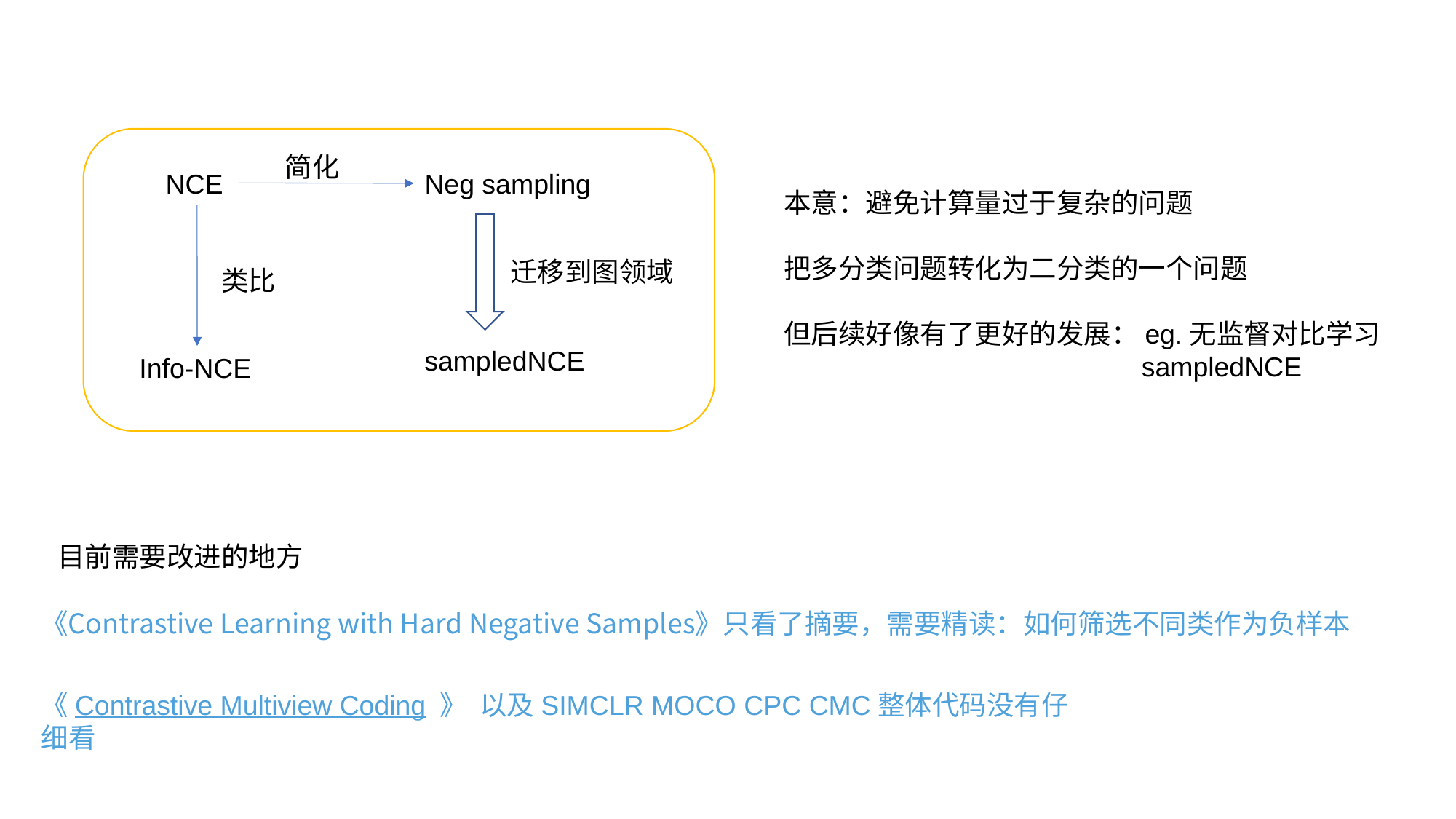

简化
NCE
Neg sampling

迁移到图领域
类比
sampledNCE
Info-NCE
本意：避免计算量过于复杂的问题

把多分类问题转化为二分类的一个问题

但后续好像有了更好的发展：eg.无监督对比学习
			    sampledNCE
目前需要改进的地方
《Contrastive Learning with Hard Negative Samples》只看了摘要，需要精读：如何筛选不同类作为负样本
《Contrastive Multiview Coding 》  以及SIMCLR MOCO CPC CMC整体代码没有仔细看